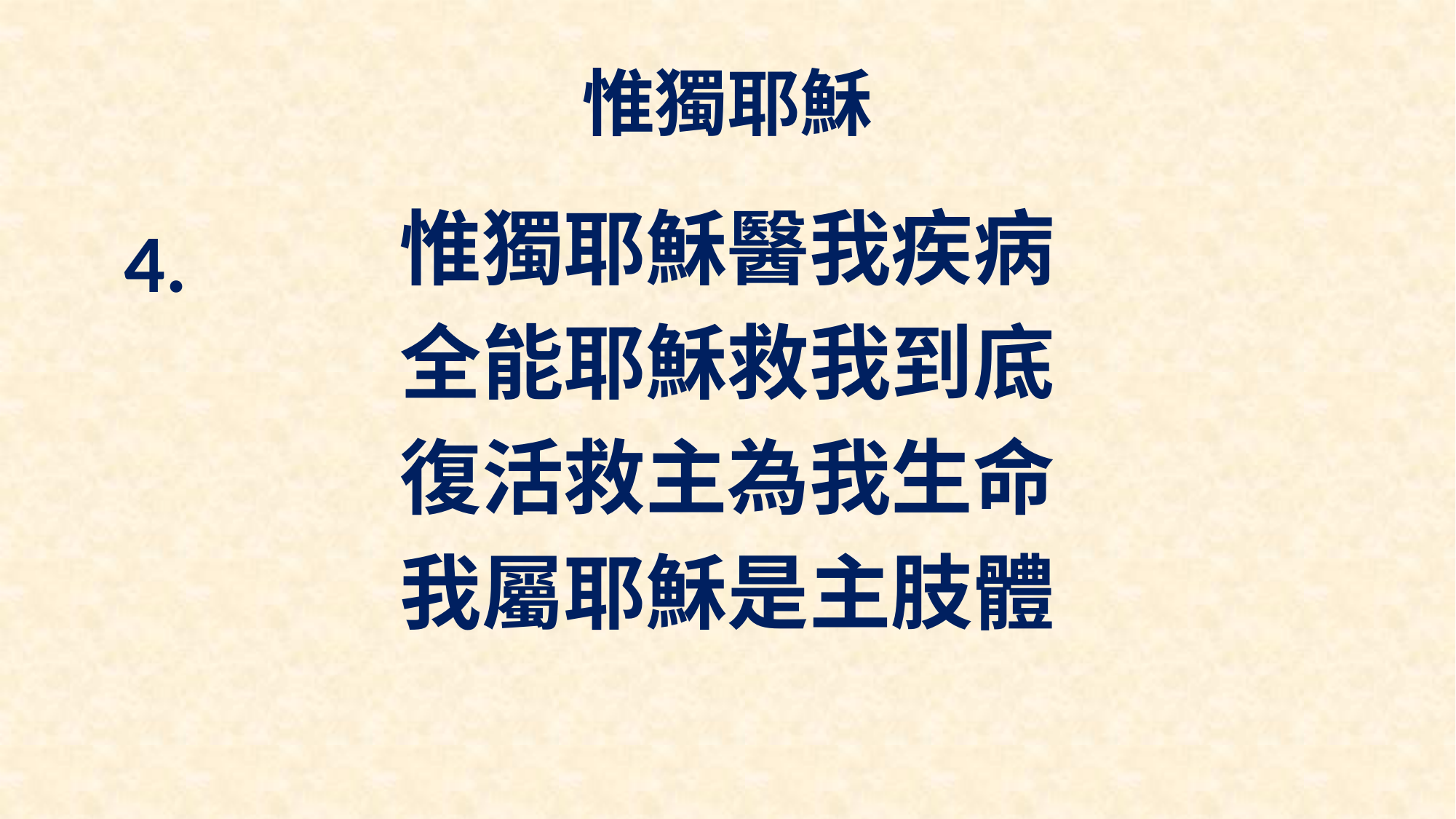

# 惟獨耶穌
惟獨耶穌醫我疾病
全能耶穌救我到底
復活救主為我生命
我屬耶穌是主肢體
4.